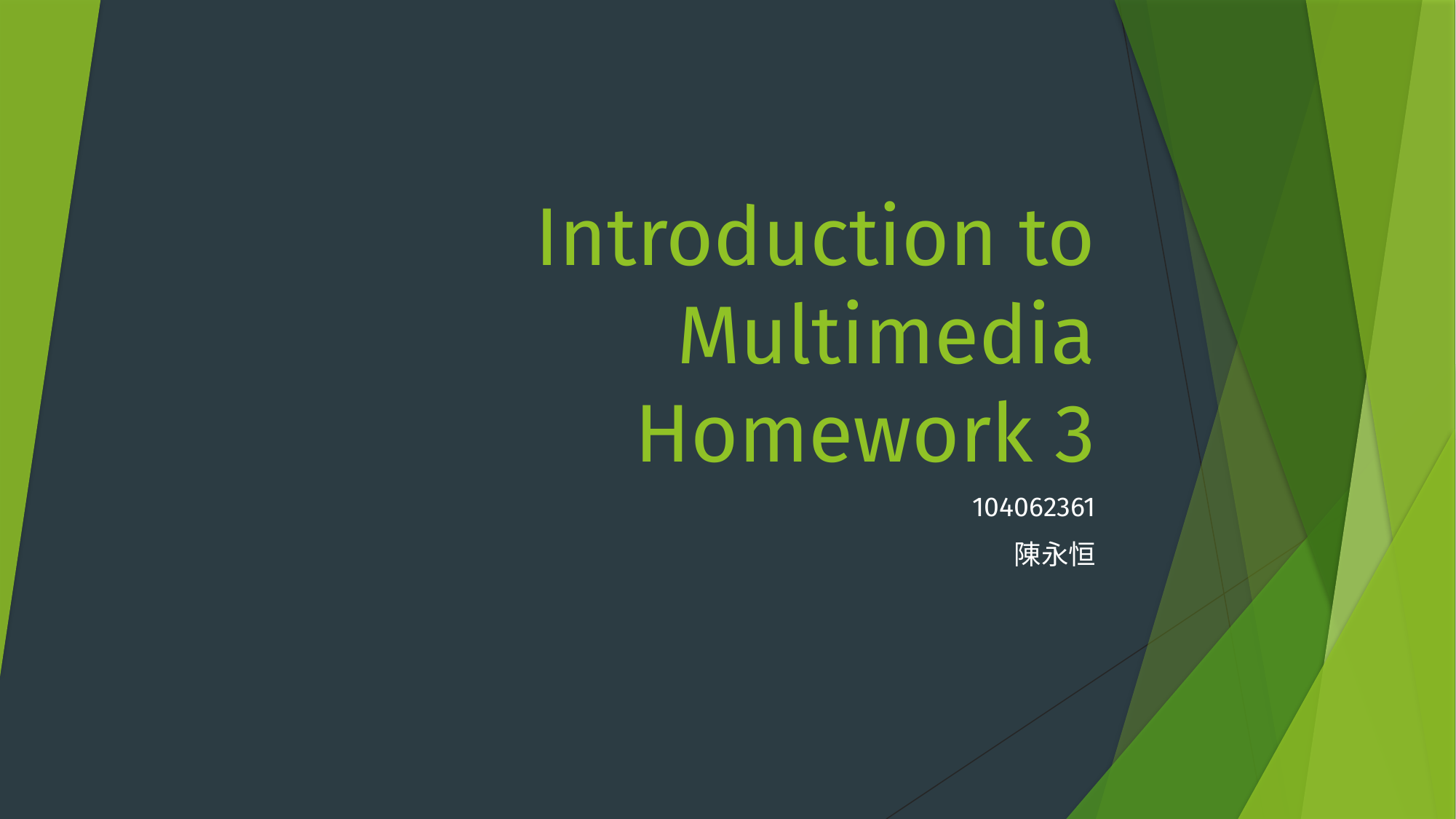

# Introduction to Multimedia Homework 3
104062361
陳永恒